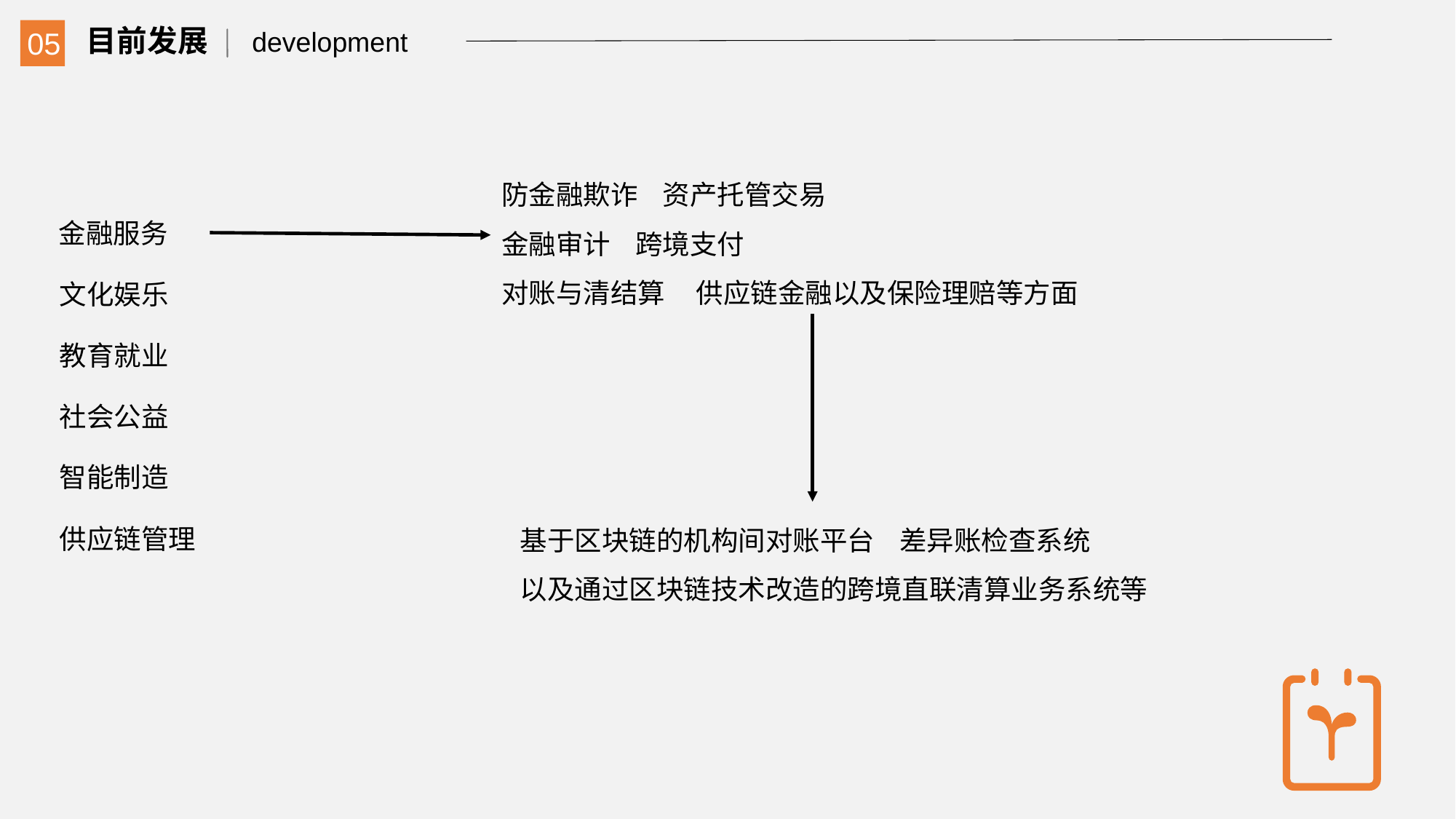

目前发展
05
development

防金融欺诈    资产托管交易
金融审计    跨境支付
对账与清结算     供应链金融以及保险理赔等方面
金融服务
文化娱乐
教育就业
社会公益
智能制造
基于区块链的机构间对账平台    差异账检查系统
以及通过区块链技术改造的跨境直联清算业务系统等
供应链管理